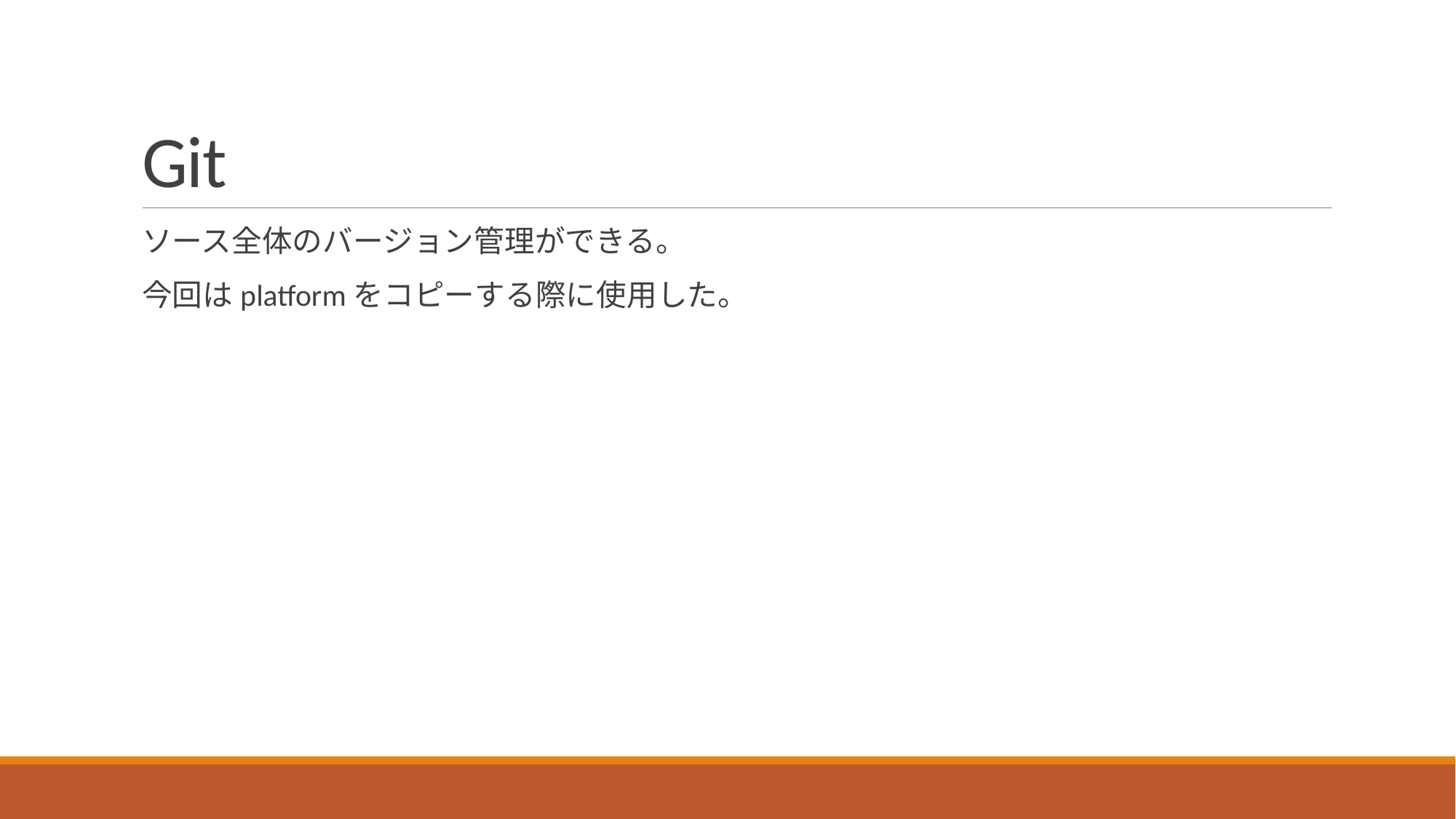

# Git
ソース全体のバージョン管理ができる。
今回はplatformをコピーする際に使用した。